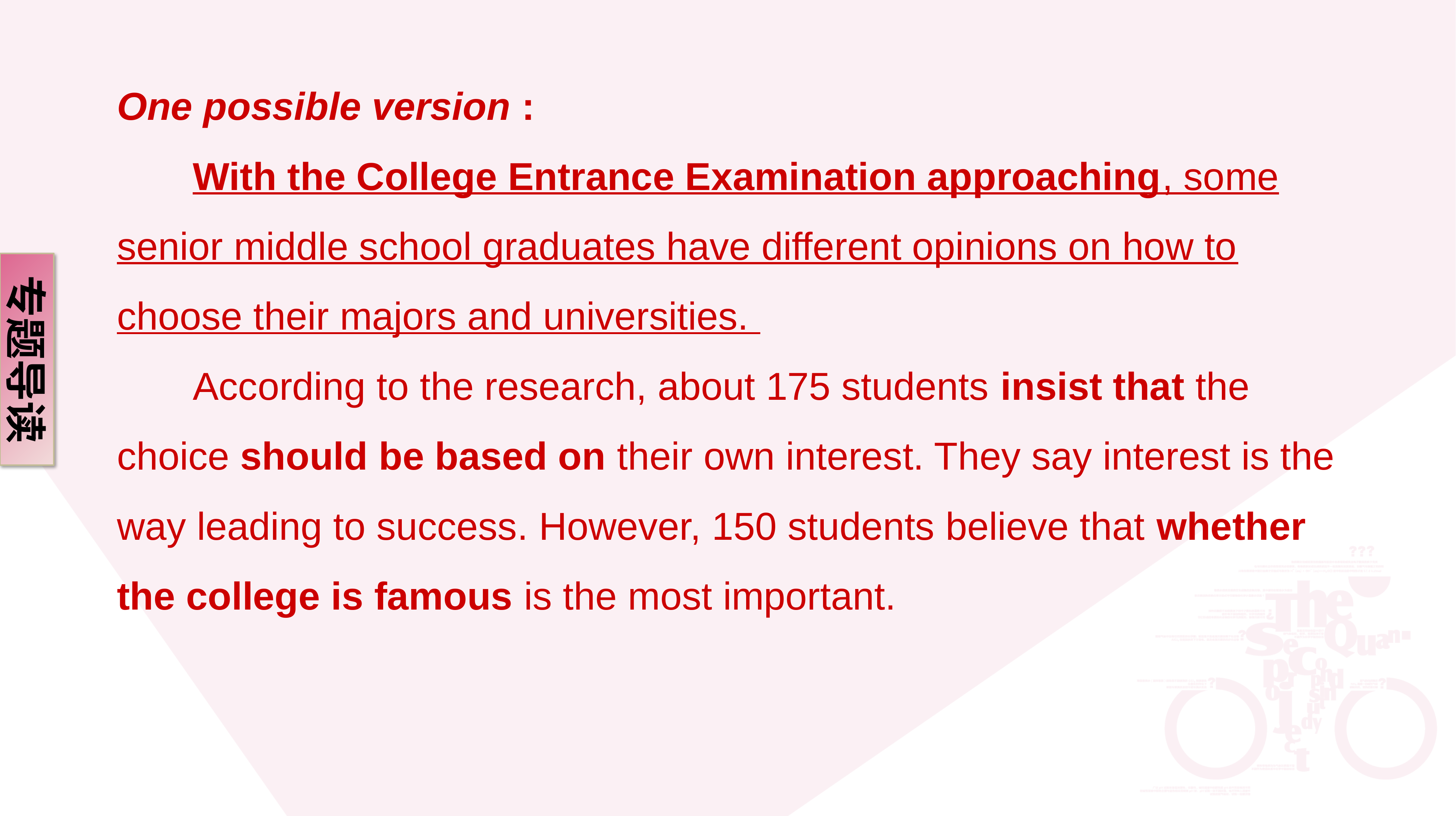

One possible version :
       With the College Entrance Examination approaching, some senior middle school graduates have different opinions on how to choose their majors and universities.
       According to the research, about 175 students insist that the choice should be based on their own interest. They say interest is the way leading to success. However, 150 students believe that whether the college is famous is the most important.
专题导读